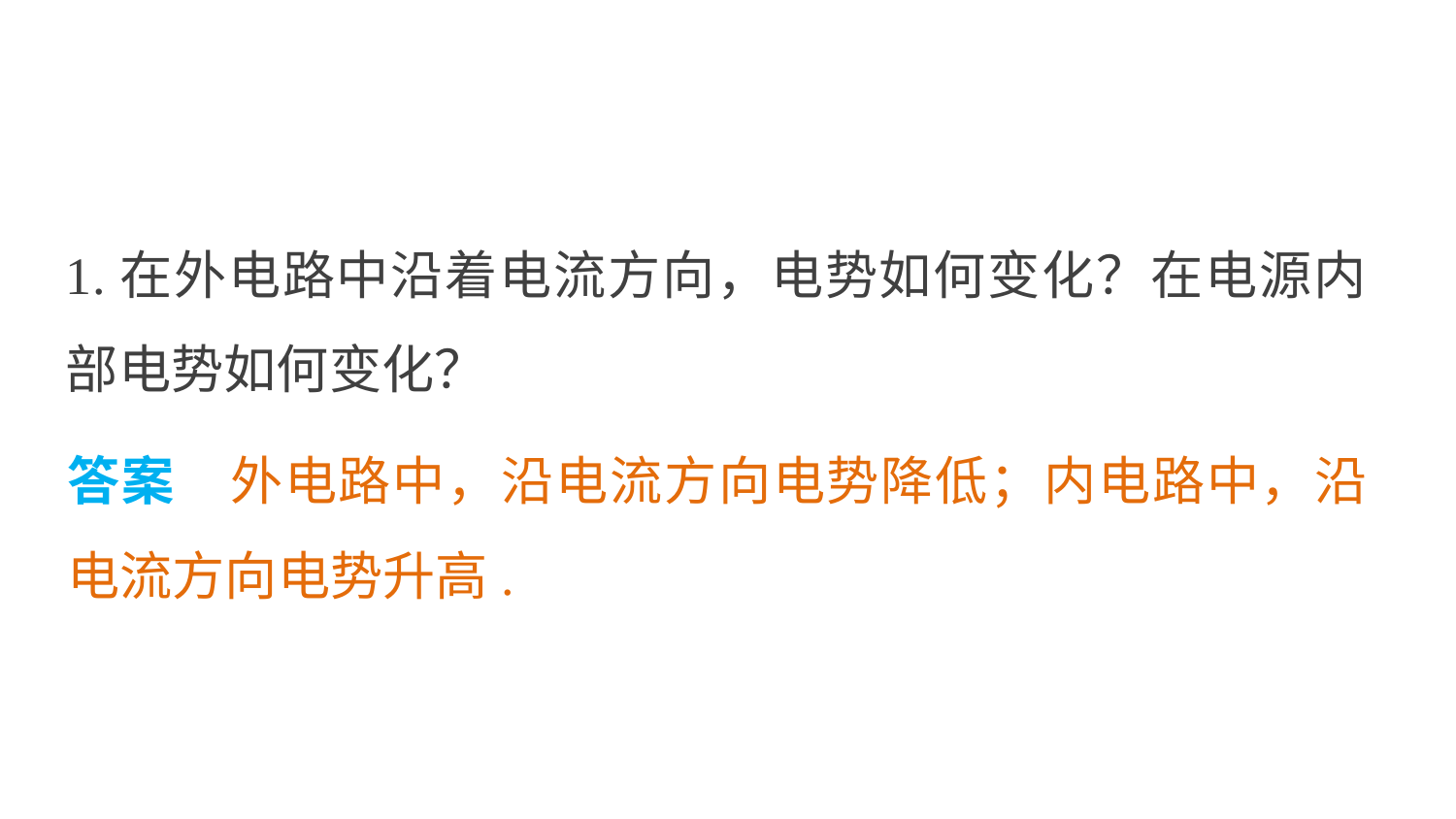

1.在外电路中沿着电流方向，电势如何变化？在电源内部电势如何变化？
答案　外电路中，沿电流方向电势降低；内电路中，沿电流方向电势升高.